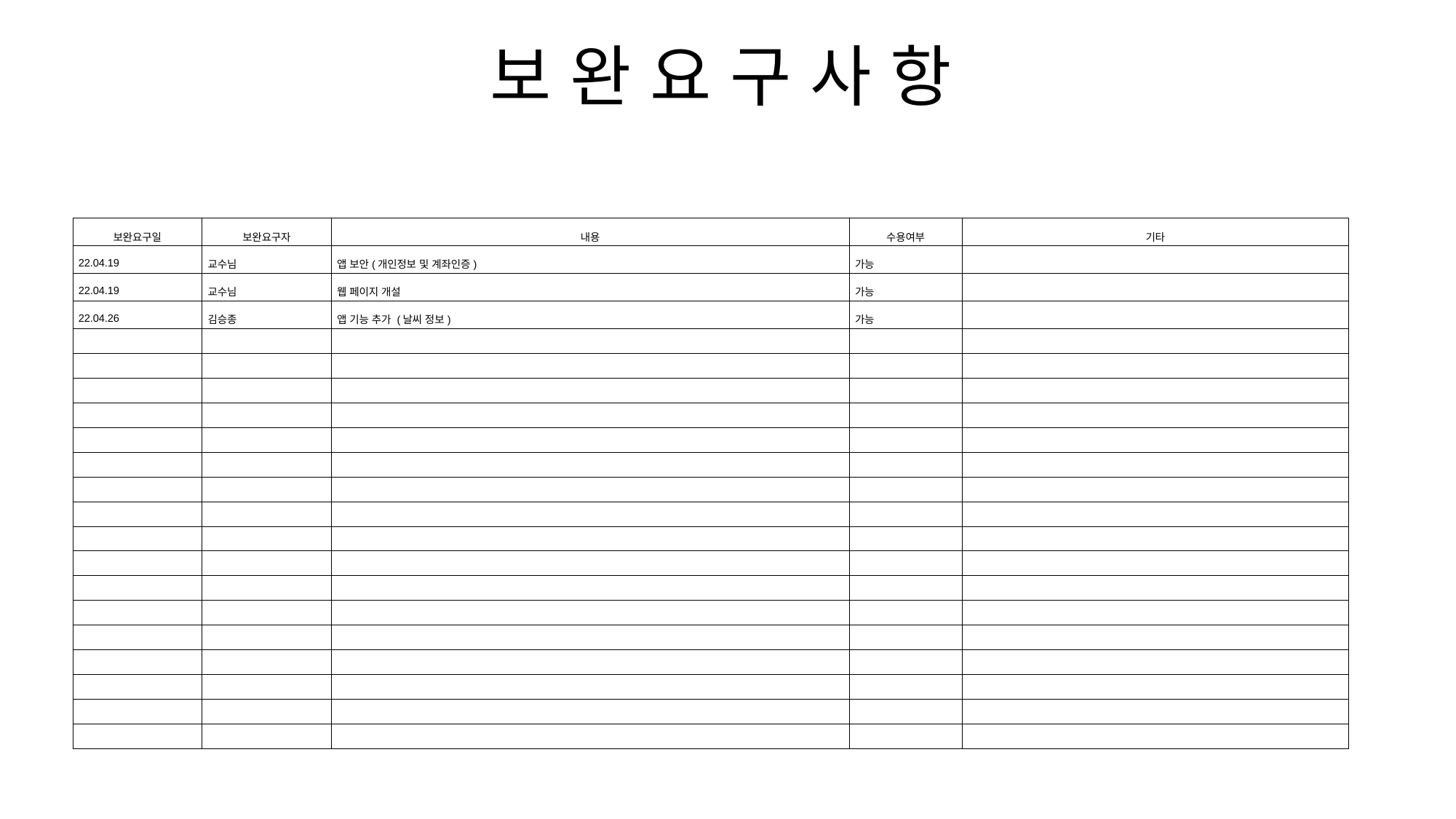

# 보 완 요 구 사 항
| 보완요구일 | 보완요구자 | 내용 | 수용여부 | 기타 |
| --- | --- | --- | --- | --- |
| 22.04.19 | 교수님 | 앱 보안(개인정보 및 계좌인증) | 가능 |  |
| 22.04.19 | 교수님 | 웹 페이지 개설 | 가능 |  |
| 22.04.26 | 김승종 | 앱 기능 추가 (날씨 정보) | 가능 |  |
|  |  |  |  |  |
|  |  |  |  |  |
|  |  |  |  |  |
|  |  |  |  |  |
|  |  |  |  |  |
|  |  |  |  |  |
|  |  |  |  |  |
|  |  |  |  |  |
|  |  |  |  |  |
|  |  |  |  |  |
|  |  |  |  |  |
|  |  |  |  |  |
|  |  |  |  |  |
|  |  |  |  |  |
|  |  |  |  |  |
|  |  |  |  |  |
|  |  |  |  |  |